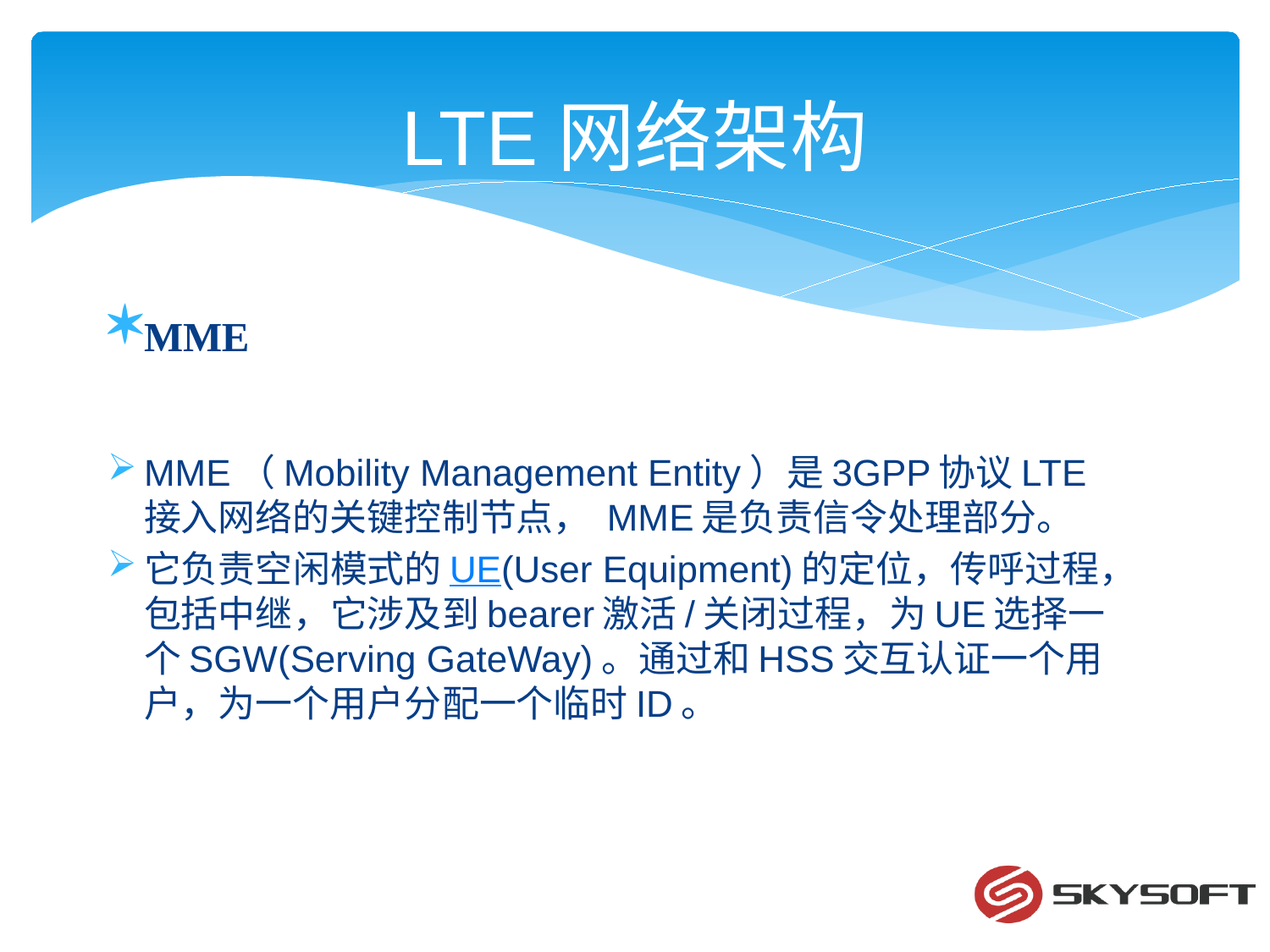

# LTE网络架构
MME

MME（Mobility Management Entity）是3GPP协议LTE接入网络的关键控制节点， MME是负责信令处理部分。
它负责空闲模式的UE(User Equipment)的定位，传呼过程，包括中继，它涉及到bearer激活/关闭过程，为UE选择一个SGW(Serving GateWay)。通过和HSS交互认证一个用户，为一个用户分配一个临时ID。